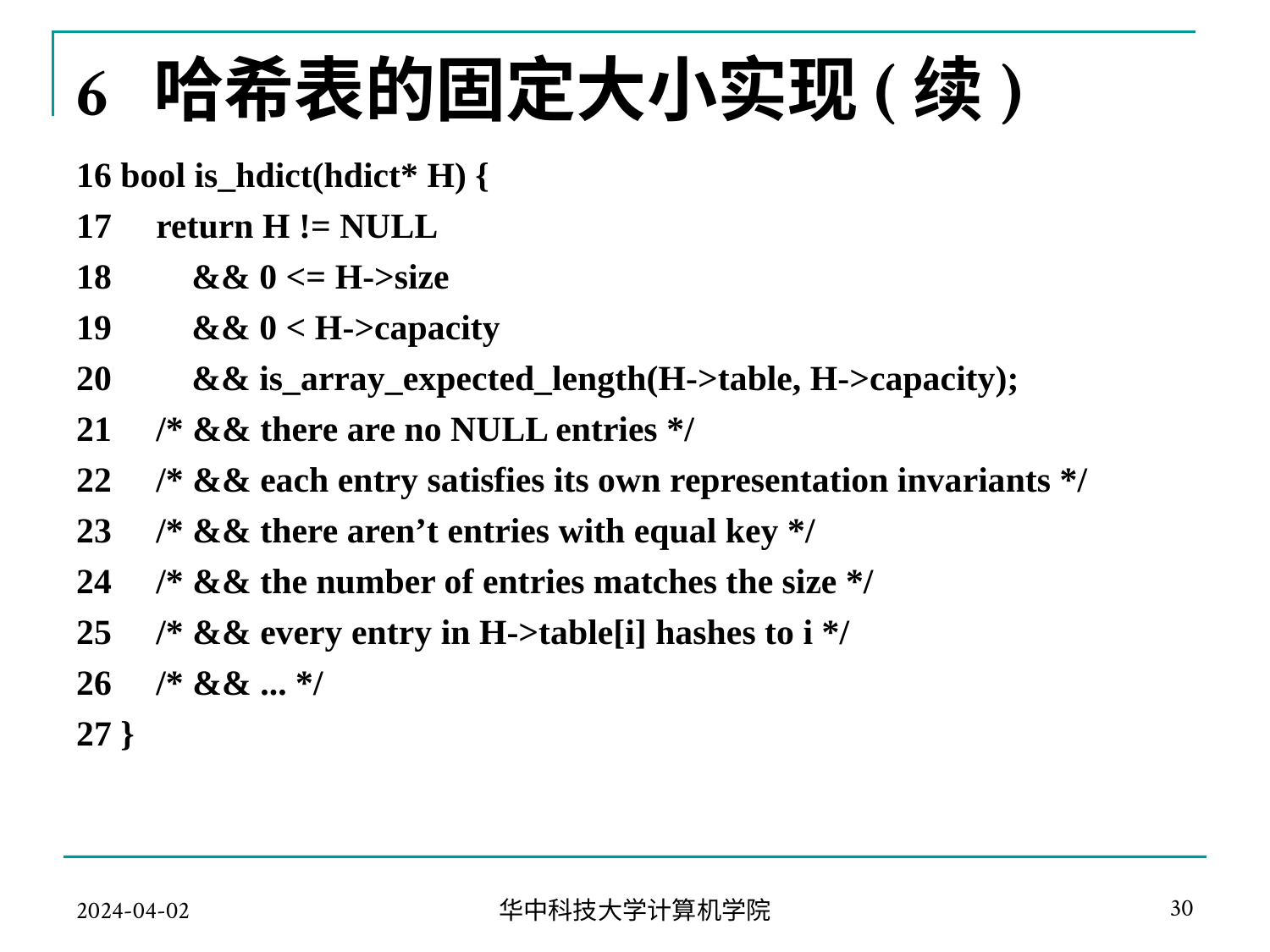

# 6  哈希表的固定大小实现(续)
16 bool is_hdict(hdict* H) {
17     return H != NULL
18         && 0 <= H->size
19         && 0 < H->capacity
20         && is_array_expected_length(H->table, H->capacity);
21     /* && there are no NULL entries */
22     /* && each entry satisfies its own representation invariants */
23     /* && there aren’t entries with equal key */
24     /* && the number of entries matches the size */
25     /* && every entry in H->table[i] hashes to i */
26     /* && ... */
27 }
2024-04-02
30
华中科技大学计算机学院